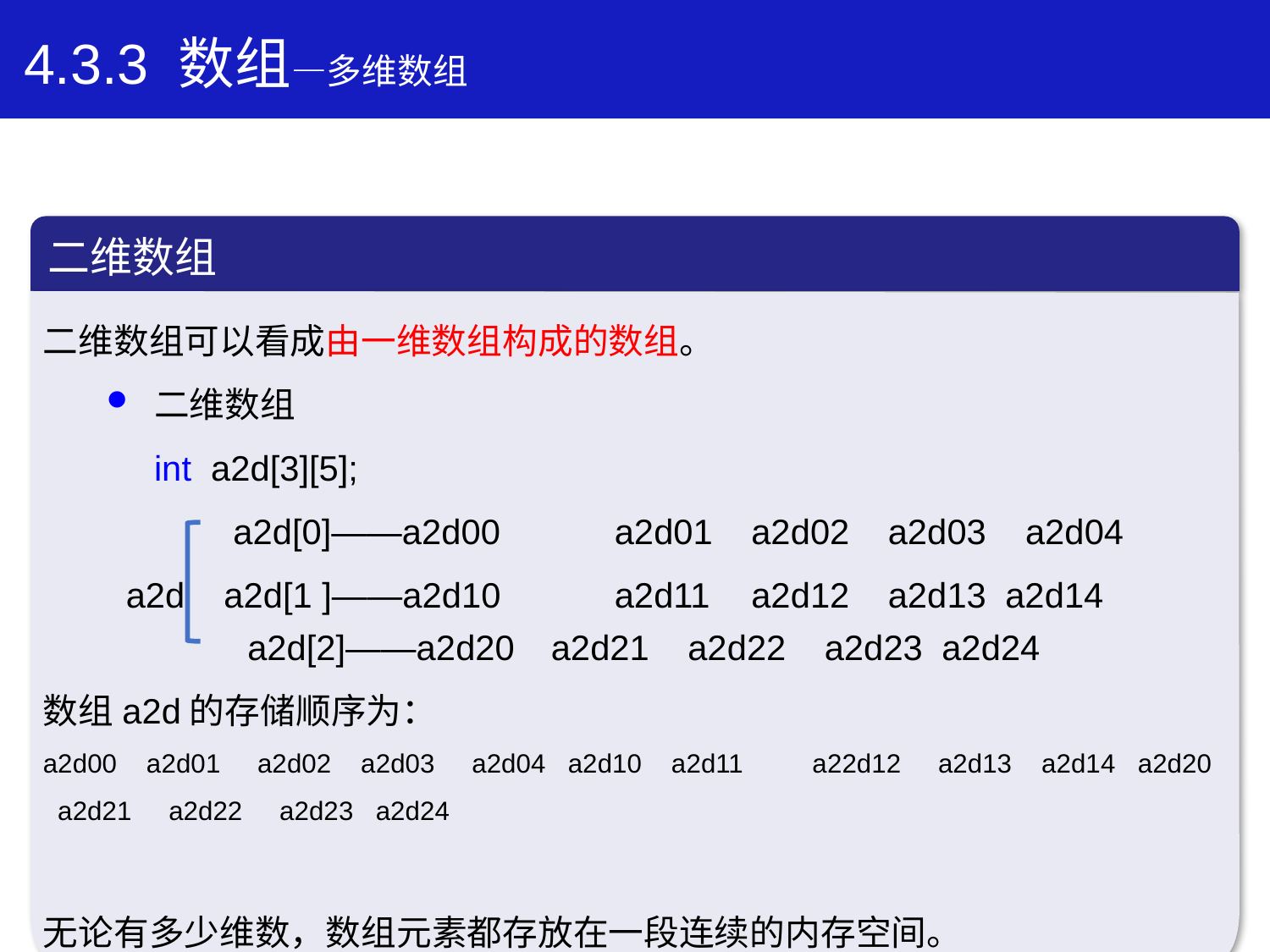

4.3.3 数组—多维数组
二维数组
二维数组可以看成由一维数组构成的数组。
二维数组
int  a2d[3][5];
             a2d[0]——a2d00	a2d01	 a2d02	  a2d03    a2d04
  a2d    a2d[1 ]——a2d10	a2d11	 a2d12	  a2d13	 a2d14
                     a2d[2]——a2d20	a2d21	 a2d22	  a2d23	 a2d24
数组a2d的存储顺序为：
a2d00    a2d01     a2d02    a2d03     a2d04   a2d10    a2d11	 a22d12     a2d13    a2d14   a2d20    a2d21     a2d22     a2d23   a2d24

无论有多少维数，数组元素都存放在一段连续的内存空间。

57